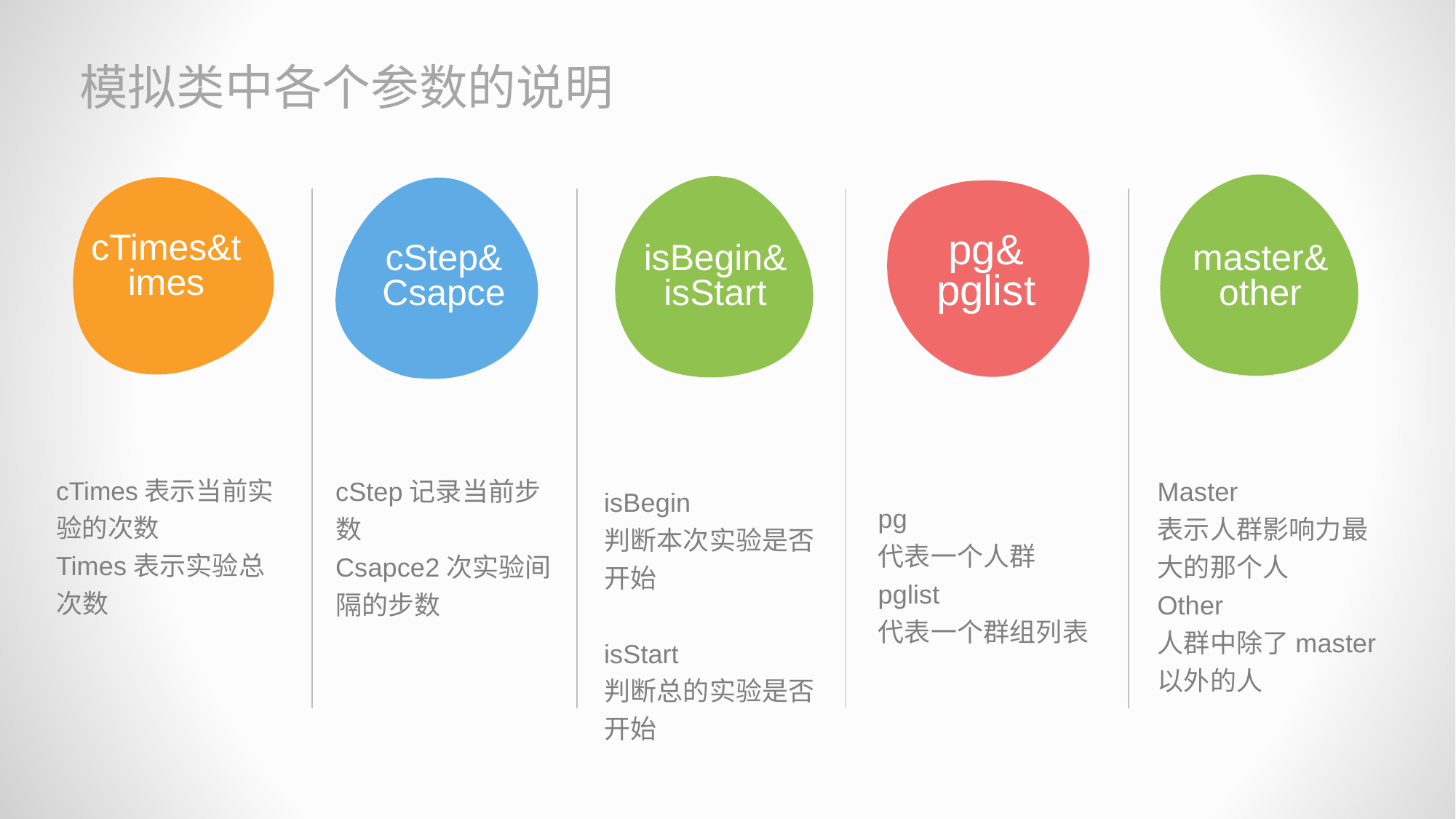

模拟类中各个参数的说明

cTimes&times
pg&
pglist
cStep&
Csapce
isBegin&isStart
master&
other
cTimes表示当前实验的次数
Times表示实验总次数

cStep记录当前步数
Csapce2次实验间隔的步数
Master
表示人群影响力最大的那个人
Other
人群中除了master以外的人
isBegin
判断本次实验是否开始

isStart
判断总的实验是否开始
pg
代表一个人群
pglist
代表一个群组列表
9